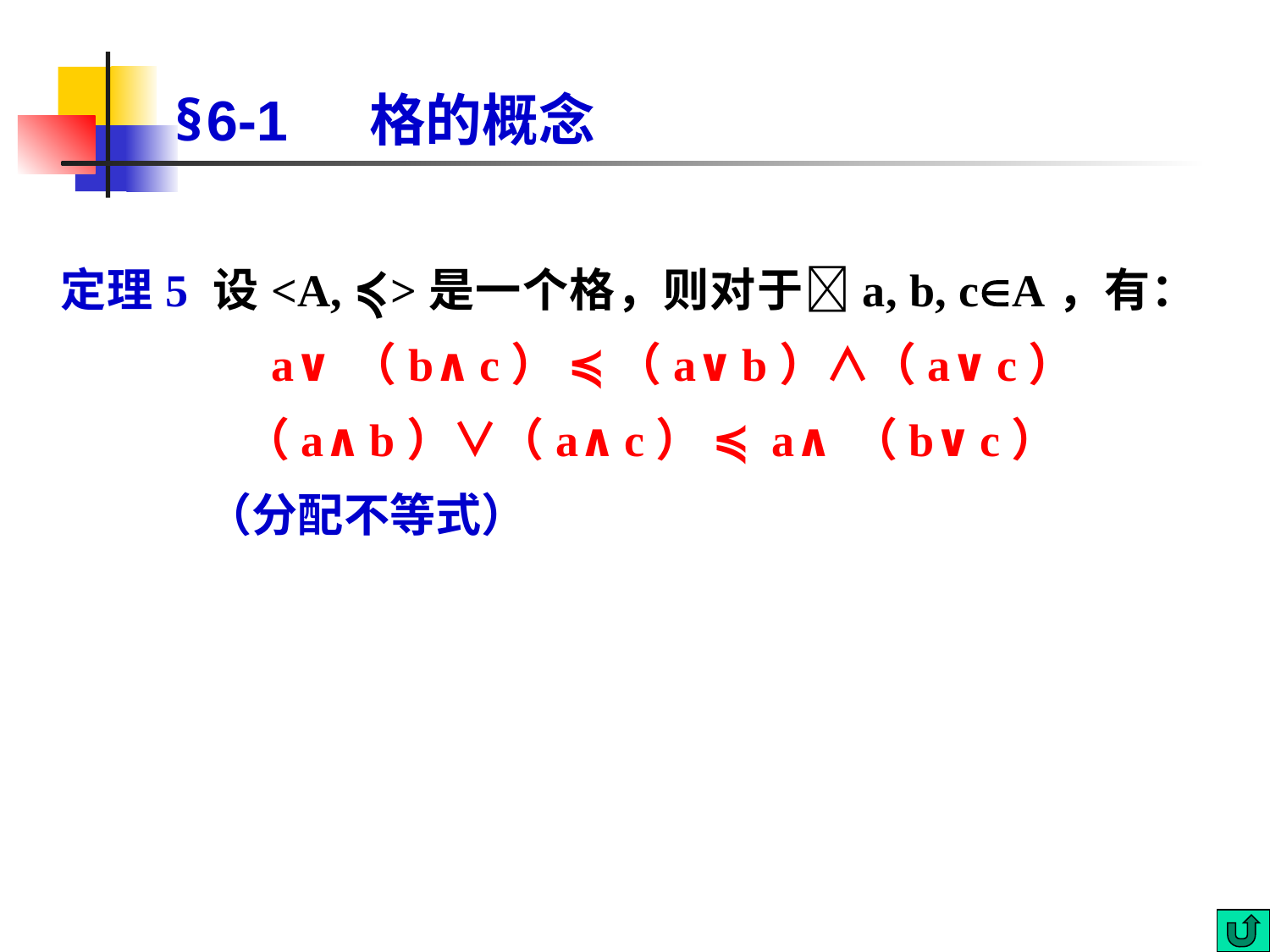

# §6-1  格的概念
定理5 设<A, ≼>是一个格，则对于∀a, b, c∈A，有：
　　　      a∨（b∧c） ≼ （a∨b）∧（a∨c）
　　　　（a∧b）∨（a∧c） ≼ a∧（b∨c）
             （分配不等式）
31